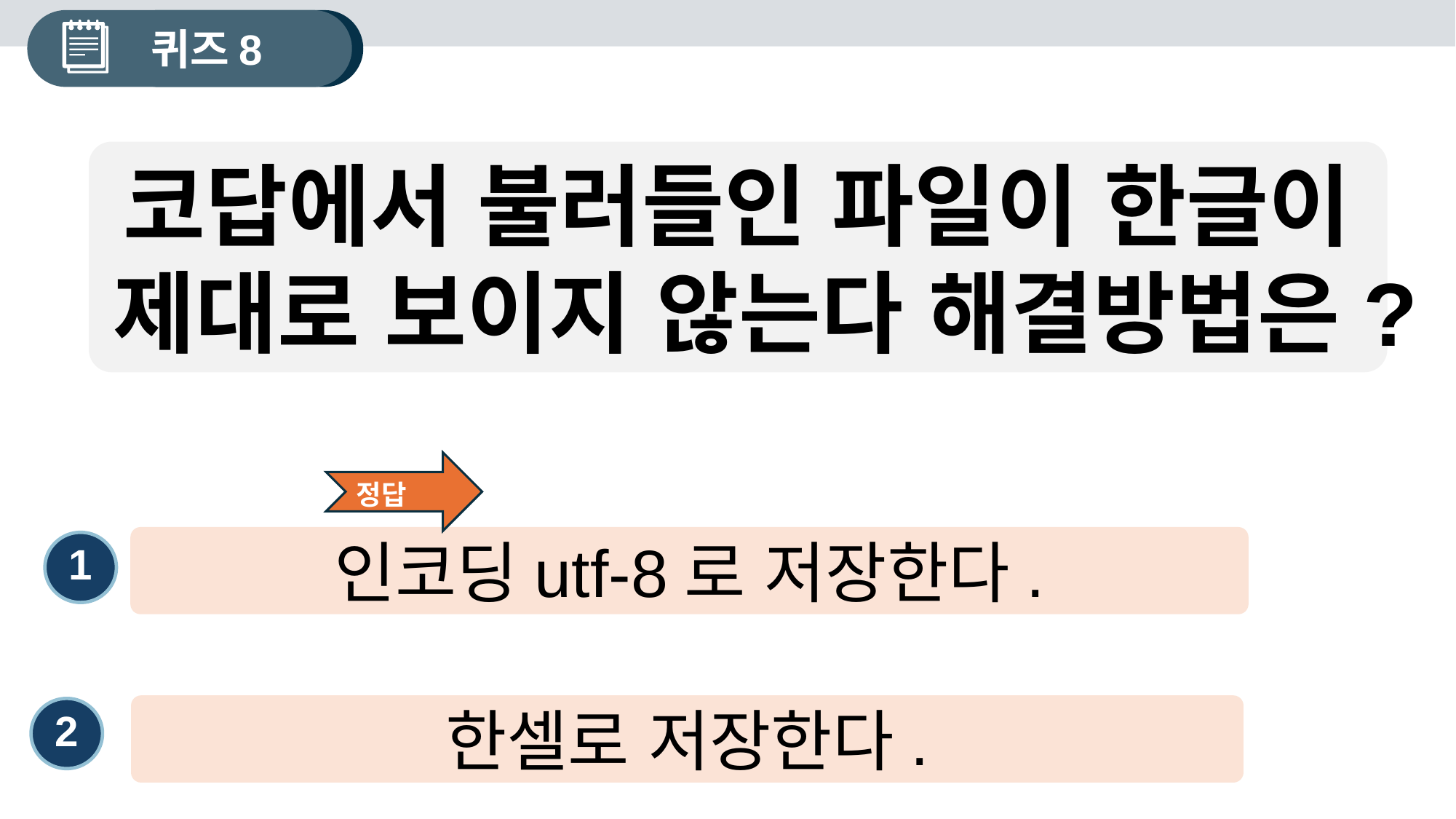

퀴즈8

코답에서 불러들인 파일이 한글이 제대로 보이지 않는다 해결방법은?
정답
인코딩utf-8로 저장한다.
1
한셀로 저장한다.
2